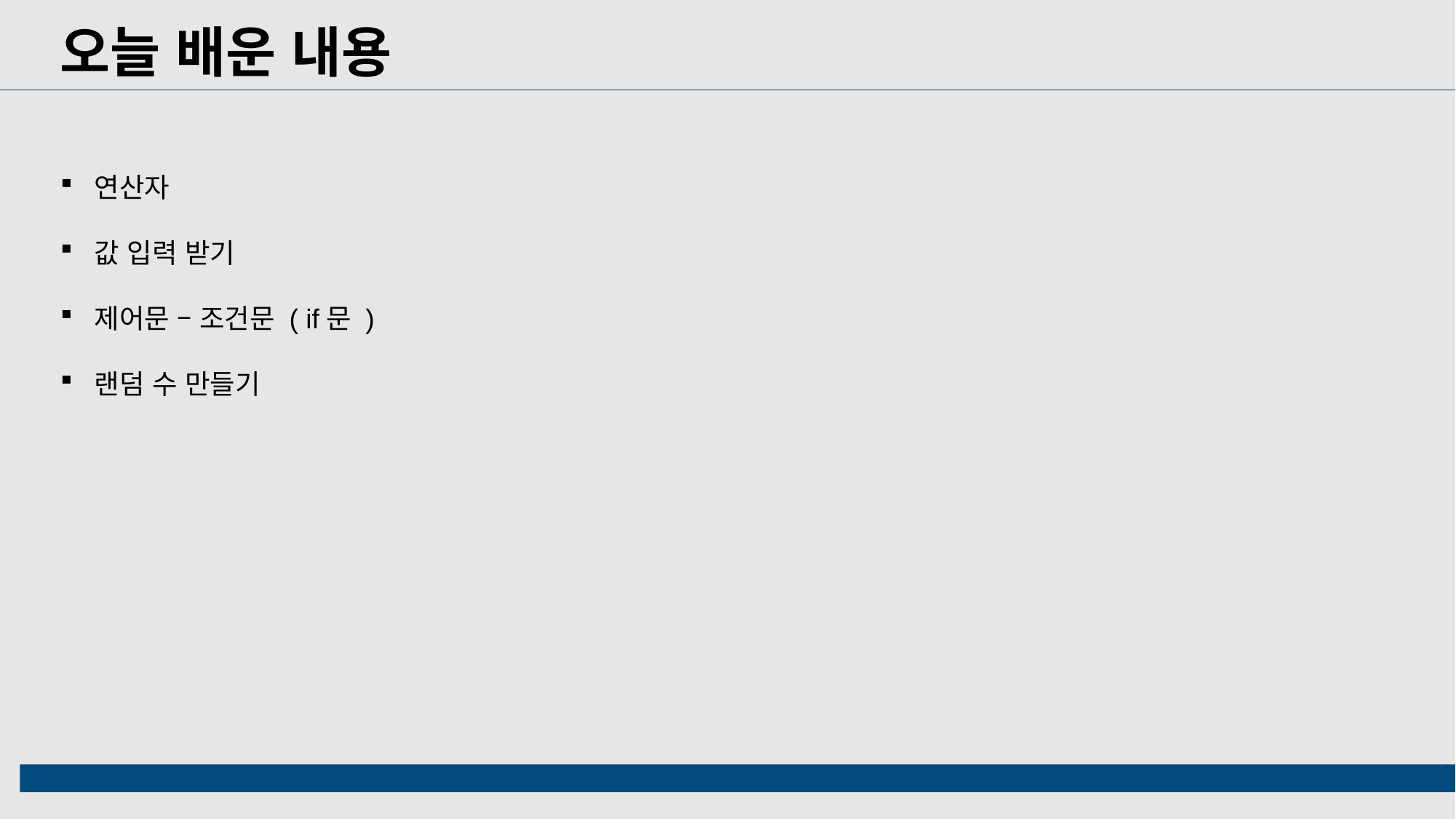

오늘 배운 내용
연산자
값 입력 받기
제어문 – 조건문 ( if문 )
랜덤 수 만들기